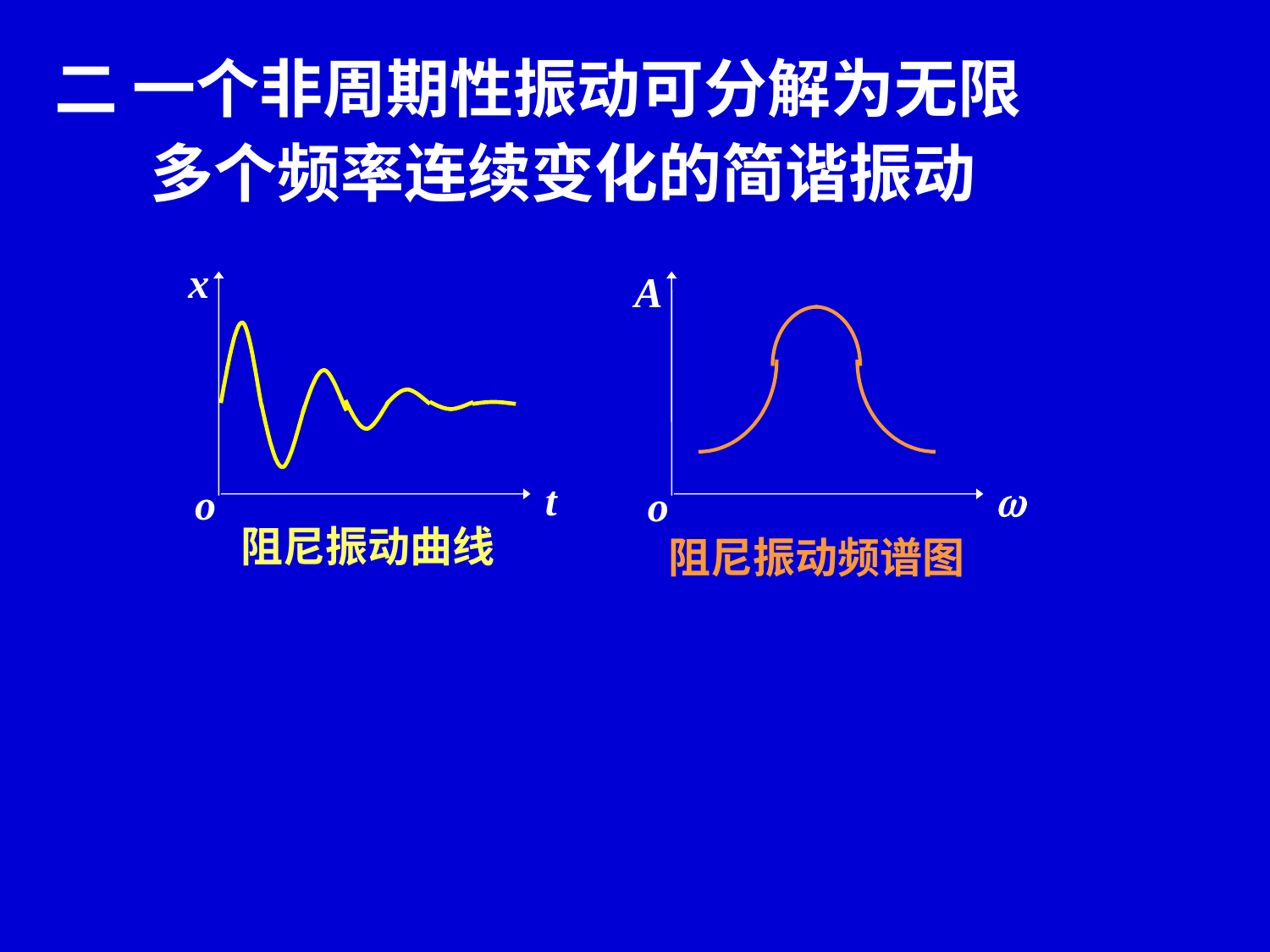

二 一个非周期性振动可分解为无限
多个频率连续变化的简谐振动
x

t
o

阻尼振动曲线
A

ω
o

阻尼振动频谱图